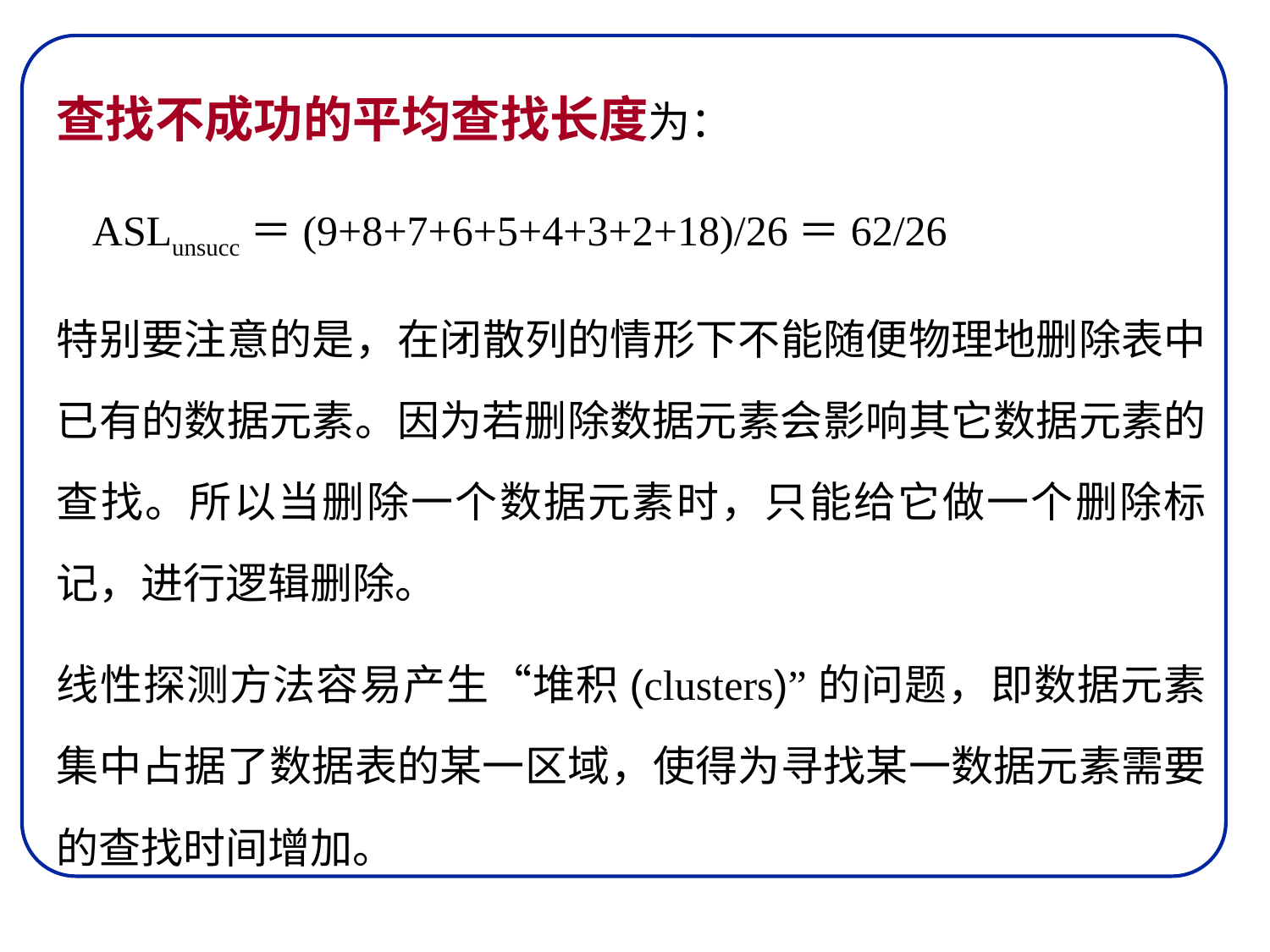

查找不成功的平均查找长度为：
   ASLunsucc＝(9+8+7+6+5+4+3+2+18)/26＝62/26
特别要注意的是，在闭散列的情形下不能随便物理地删除表中已有的数据元素。因为若删除数据元素会影响其它数据元素的查找。所以当删除一个数据元素时，只能给它做一个删除标记，进行逻辑删除。
线性探测方法容易产生“堆积(clusters)”的问题，即数据元素集中占据了数据表的某一区域，使得为寻找某一数据元素需要的查找时间增加。